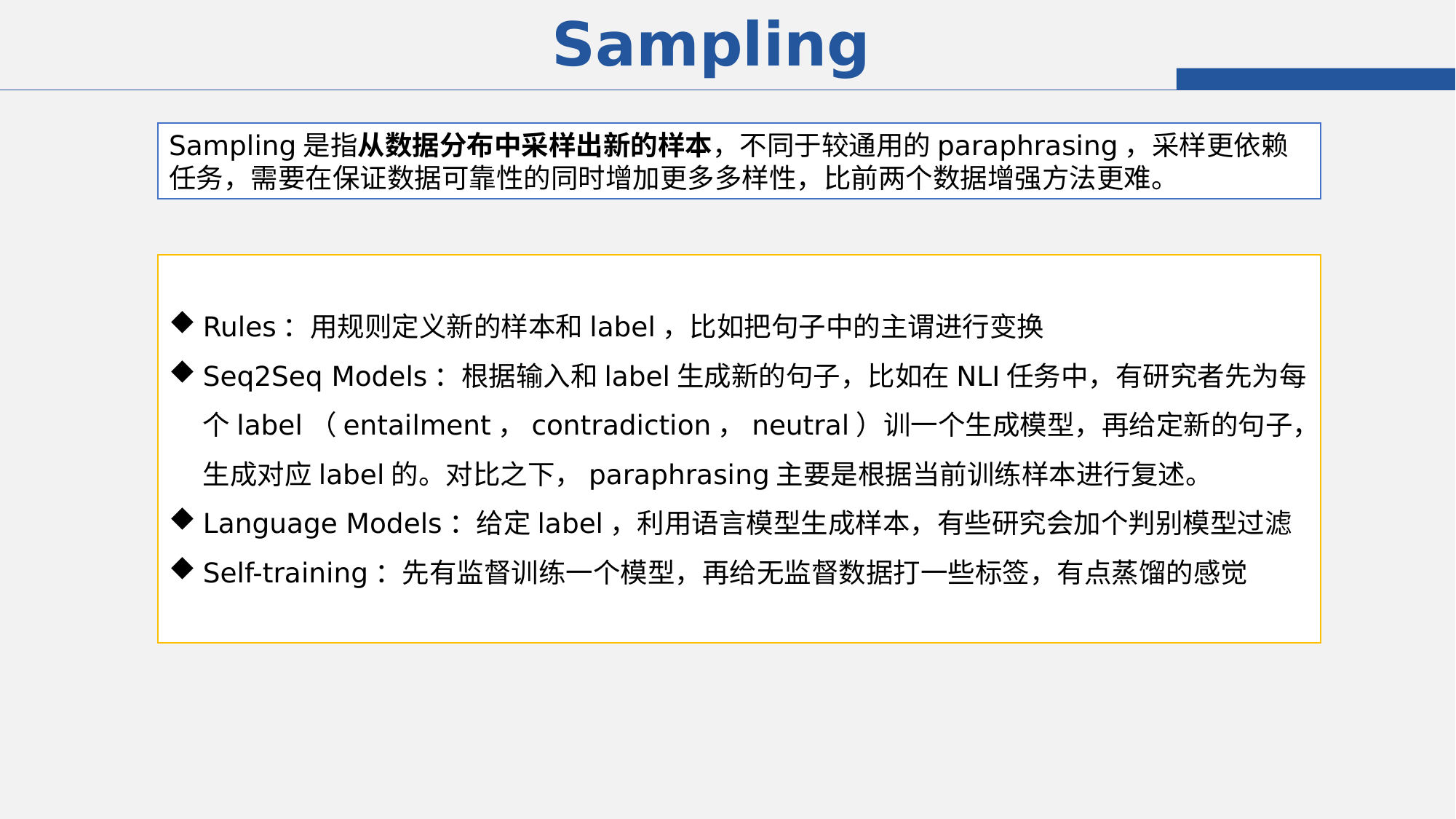

Sampling
Sampling是指从数据分布中采样出新的样本，不同于较通用的paraphrasing，采样更依赖任务，需要在保证数据可靠性的同时增加更多多样性，比前两个数据增强方法更难。

Rules：用规则定义新的样本和label，比如把句子中的主谓进行变换
Seq2Seq Models：根据输入和label生成新的句子，比如在NLI任务中，有研究者先为每个label（entailment，contradiction，neutral）训一个生成模型，再给定新的句子，生成对应label的。对比之下，paraphrasing主要是根据当前训练样本进行复述。
Language Models：给定label，利用语言模型生成样本，有些研究会加个判别模型过滤
Self-training：先有监督训练一个模型，再给无监督数据打一些标签，有点蒸馏的感觉